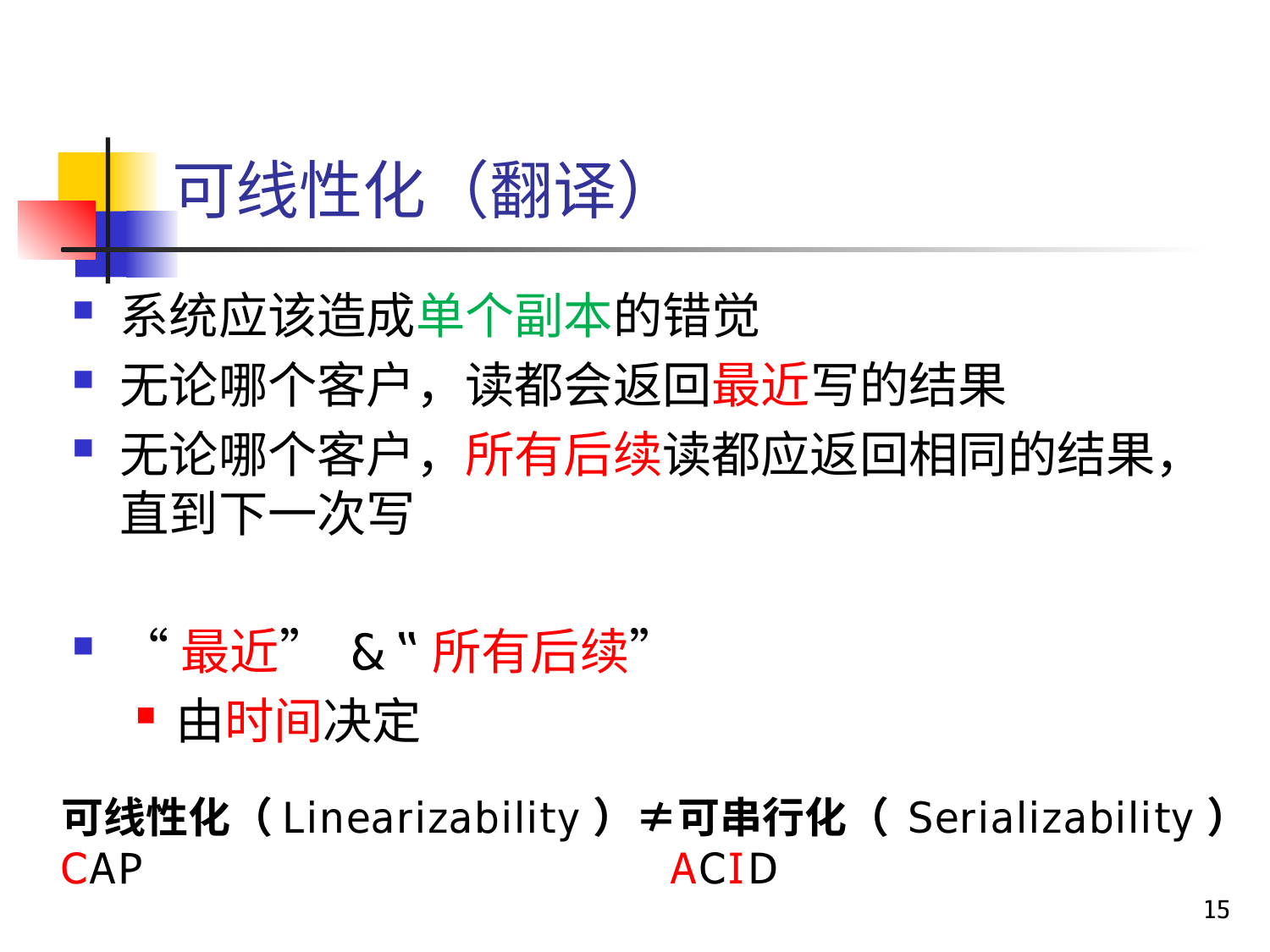

# 可线性化（翻译）
系统应该造成单个副本的错觉
无论哪个客户，读都会返回最近写的结果
无论哪个客户，所有后续读都应返回相同的结果，直到下一次写

“最近” & “所有后续”
由时间决定
可线性化（Linearizability）≠可串行化（ Serializability）
CAP                                          ACID
15